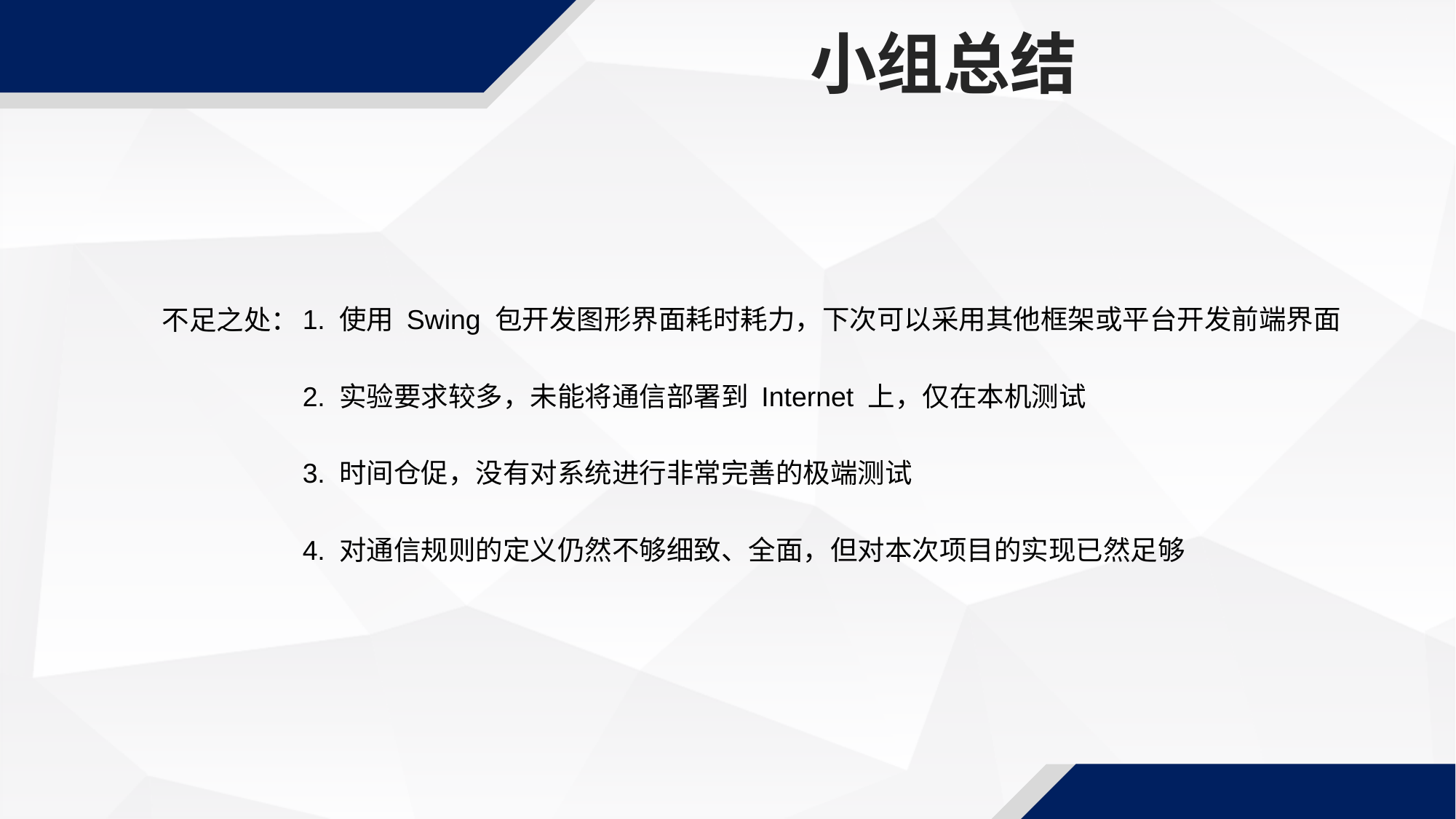

小组总结
1. 使用 Swing 包开发图形界面耗时耗力，下次可以采用其他框架或平台开发前端界面
不足之处：
2. 实验要求较多，未能将通信部署到 Internet 上，仅在本机测试
3. 时间仓促，没有对系统进行非常完善的极端测试
4. 对通信规则的定义仍然不够细致、全面，但对本次项目的实现已然足够